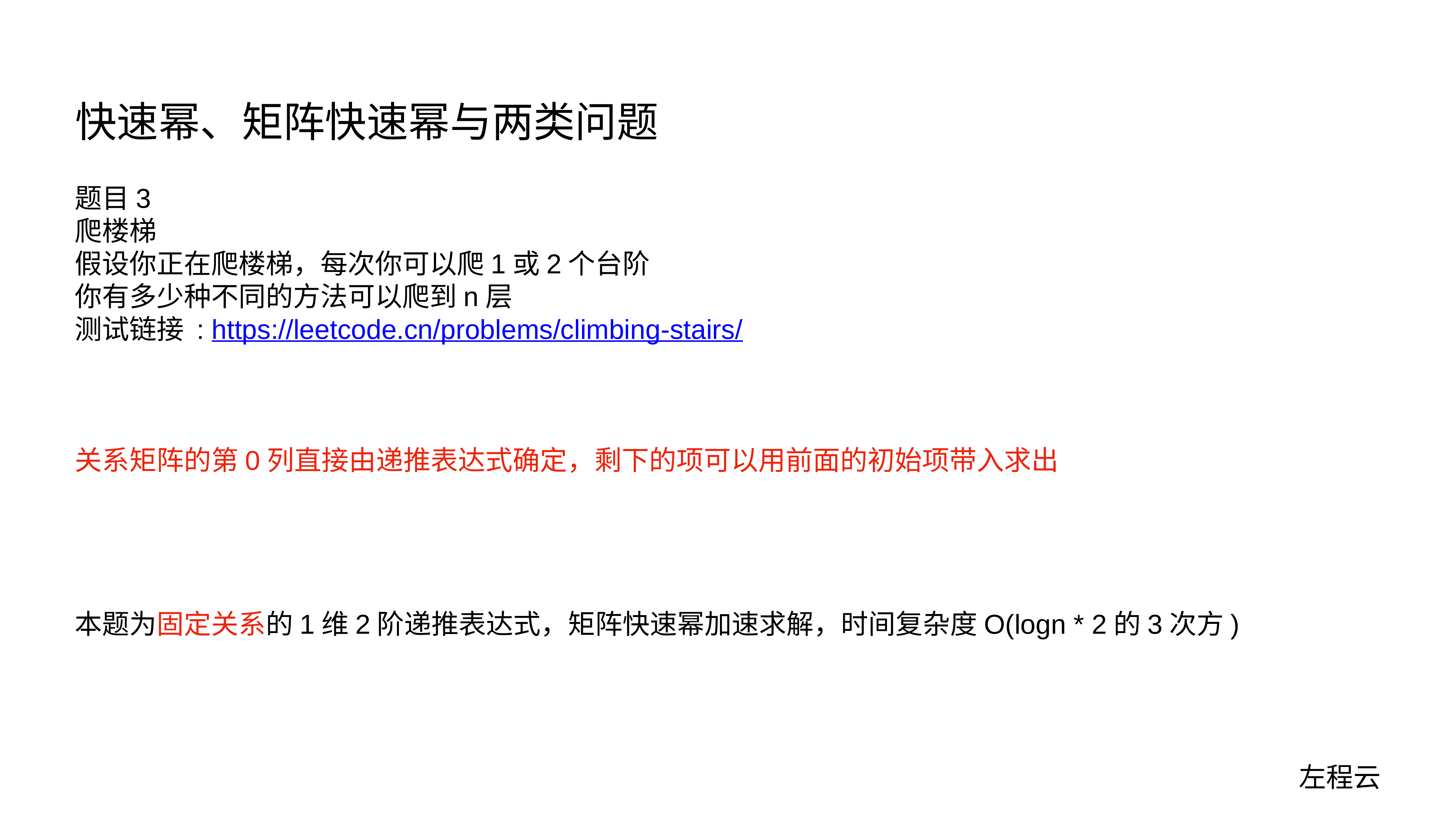

# 快速幂、矩阵快速幂与两类问题
题目3
爬楼梯
假设你正在爬楼梯，每次你可以爬1或2个台阶
你有多少种不同的方法可以爬到n层
测试链接 : https://leetcode.cn/problems/climbing-stairs/

关系矩阵的第0列直接由递推表达式确定，剩下的项可以用前面的初始项带入求出

本题为固定关系的1维2阶递推表达式，矩阵快速幂加速求解，时间复杂度O(logn * 2的3次方)
左程云